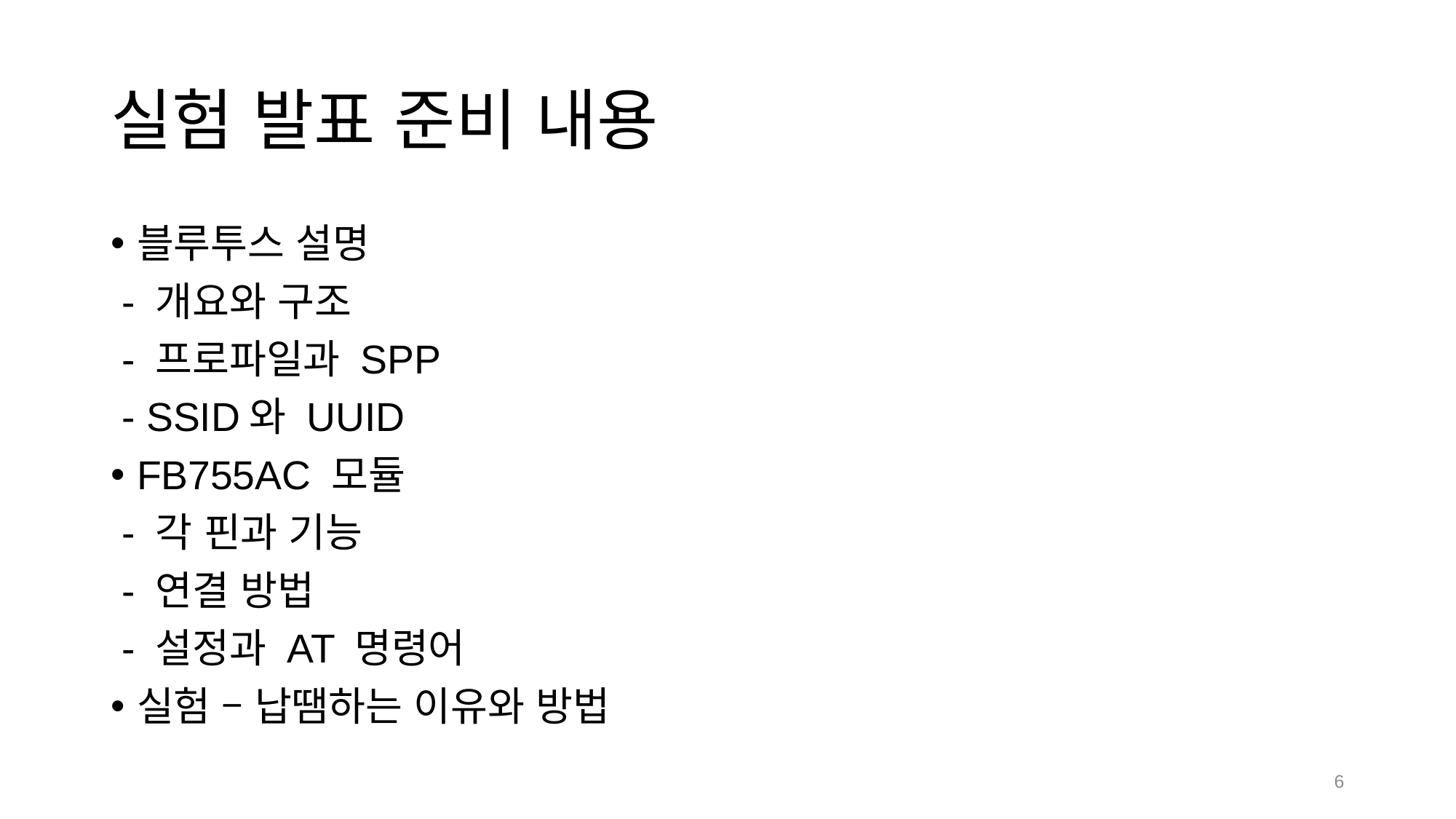

# 실험 발표 준비 내용
블루투스 설명
 - 개요와 구조
 - 프로파일과 SPP
 - SSID와 UUID
FB755AC 모듈
 - 각 핀과 기능
 - 연결 방법
 - 설정과 AT 명령어
실험 – 납땜하는 이유와 방법
6